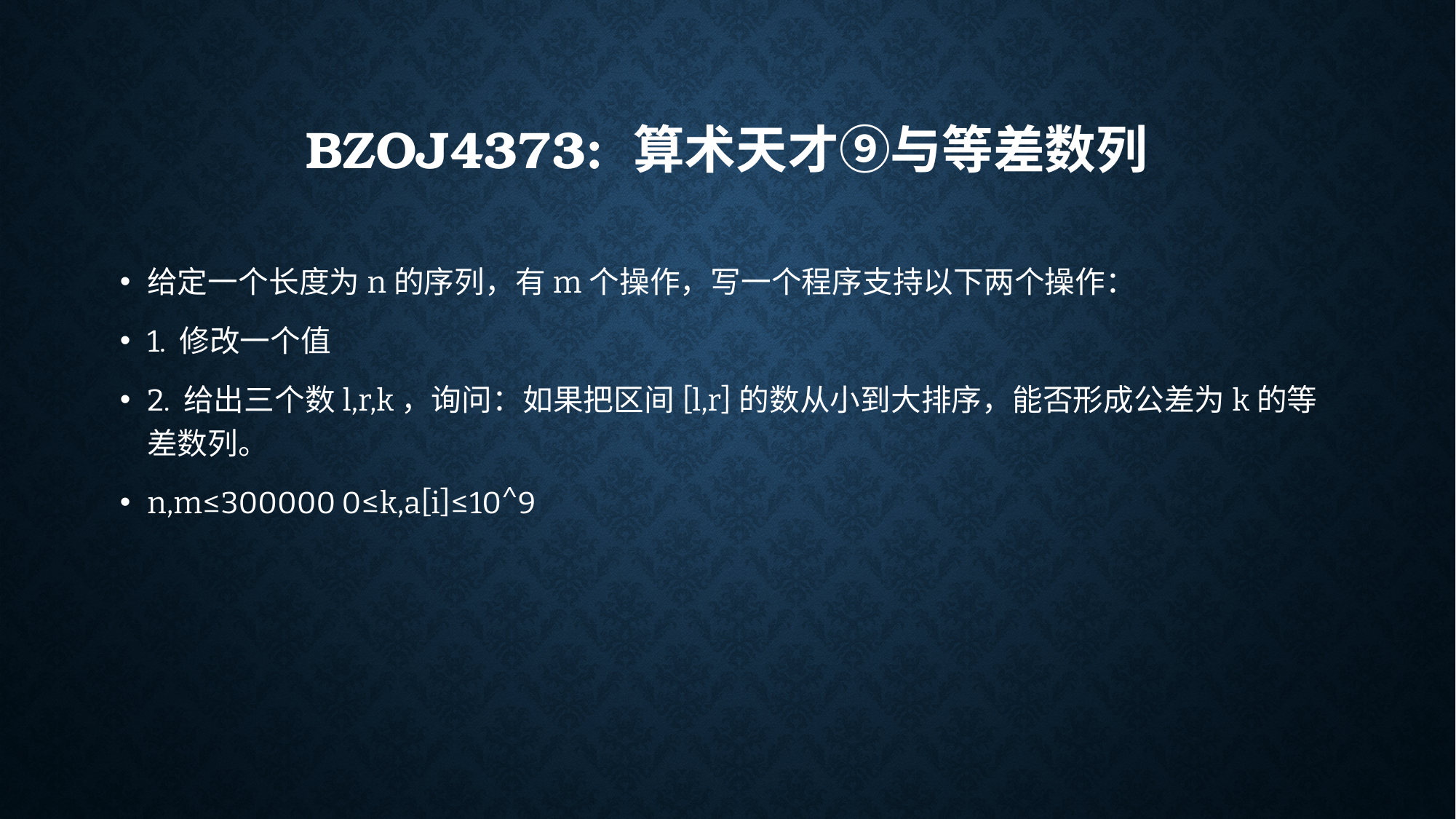

# BZOJ4373: 算术天才⑨与等差数列
给定一个长度为n的序列，有m个操作，写一个程序支持以下两个操作：
1. 修改一个值
2. 给出三个数l,r,k，询问：如果把区间[l,r]的数从小到大排序，能否形成公差为k的等差数列。
n,m≤300000 0≤k,a[i]≤10^9